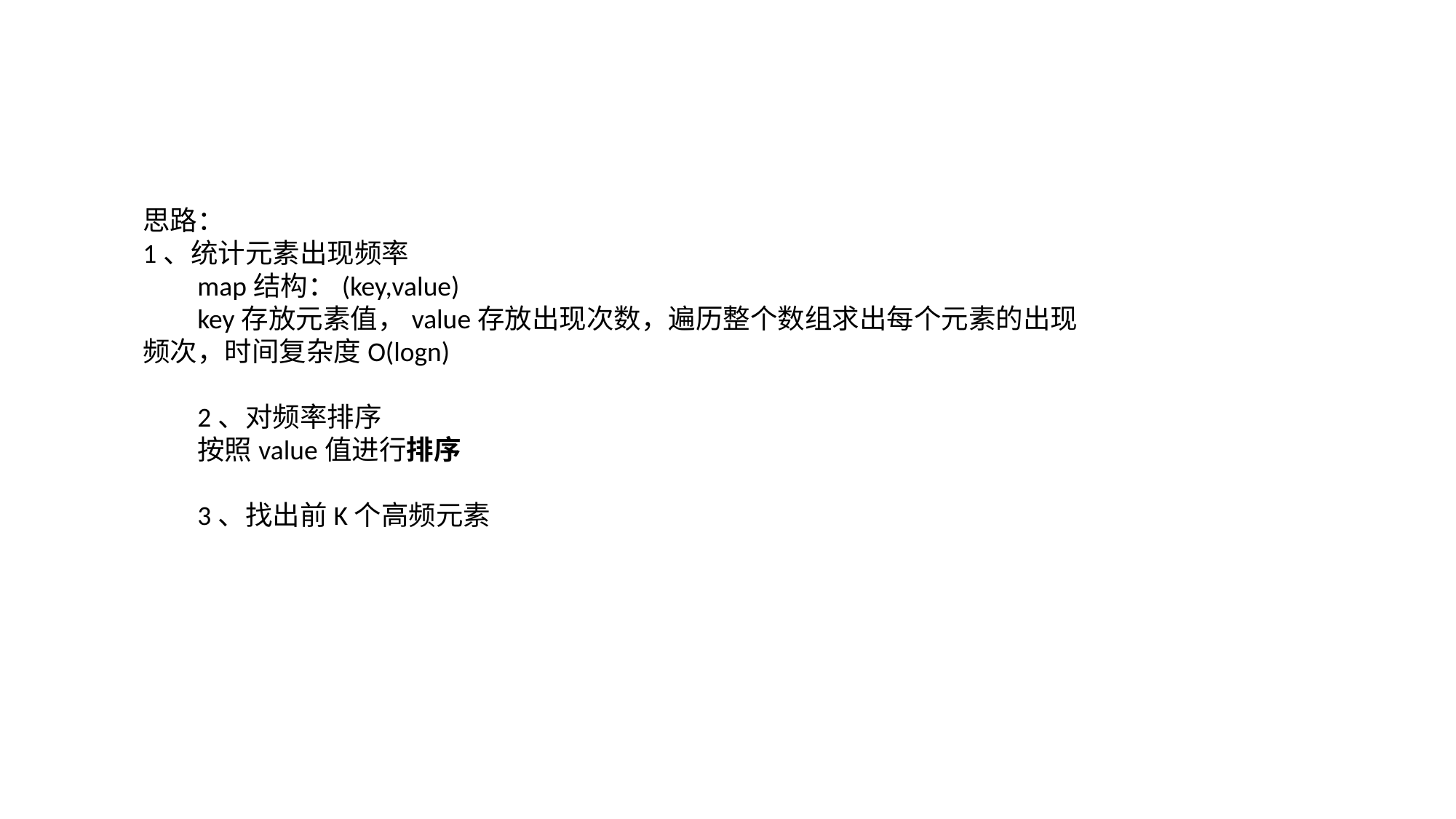

思路：
1、统计元素出现频率
map结构：(key,value)
key存放元素值，value存放出现次数，遍历整个数组求出每个元素的出现频次，时间复杂度O(logn)

2、对频率排序
按照value值进行排序

3、找出前K个高频元素